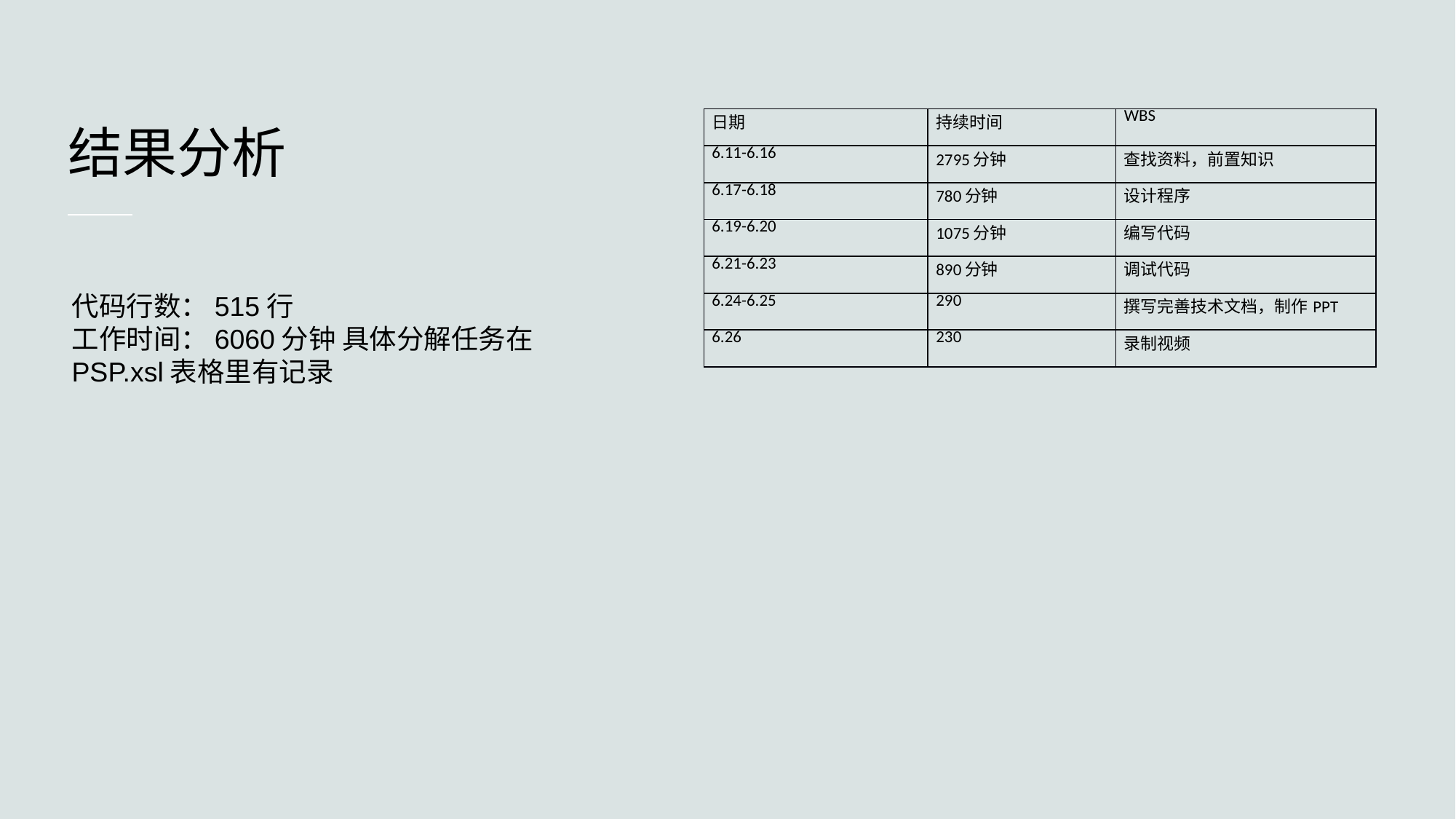

# 结果分析
| 日期 | 持续时间 | WBS |
| --- | --- | --- |
| 6.11-6.16 | 2795分钟 | 查找资料，前置知识 |
| 6.17-6.18 | 780分钟 | 设计程序 |
| 6.19-6.20 | 1075分钟 | 编写代码 |
| 6.21-6.23 | 890分钟 | 调试代码 |
| 6.24-6.25 | 290 | 撰写完善技术文档，制作PPT |
| 6.26 | 230 | 录制视频 |
代码行数：515行
工作时间：6060分钟 具体分解任务在PSP.xsl表格里有记录